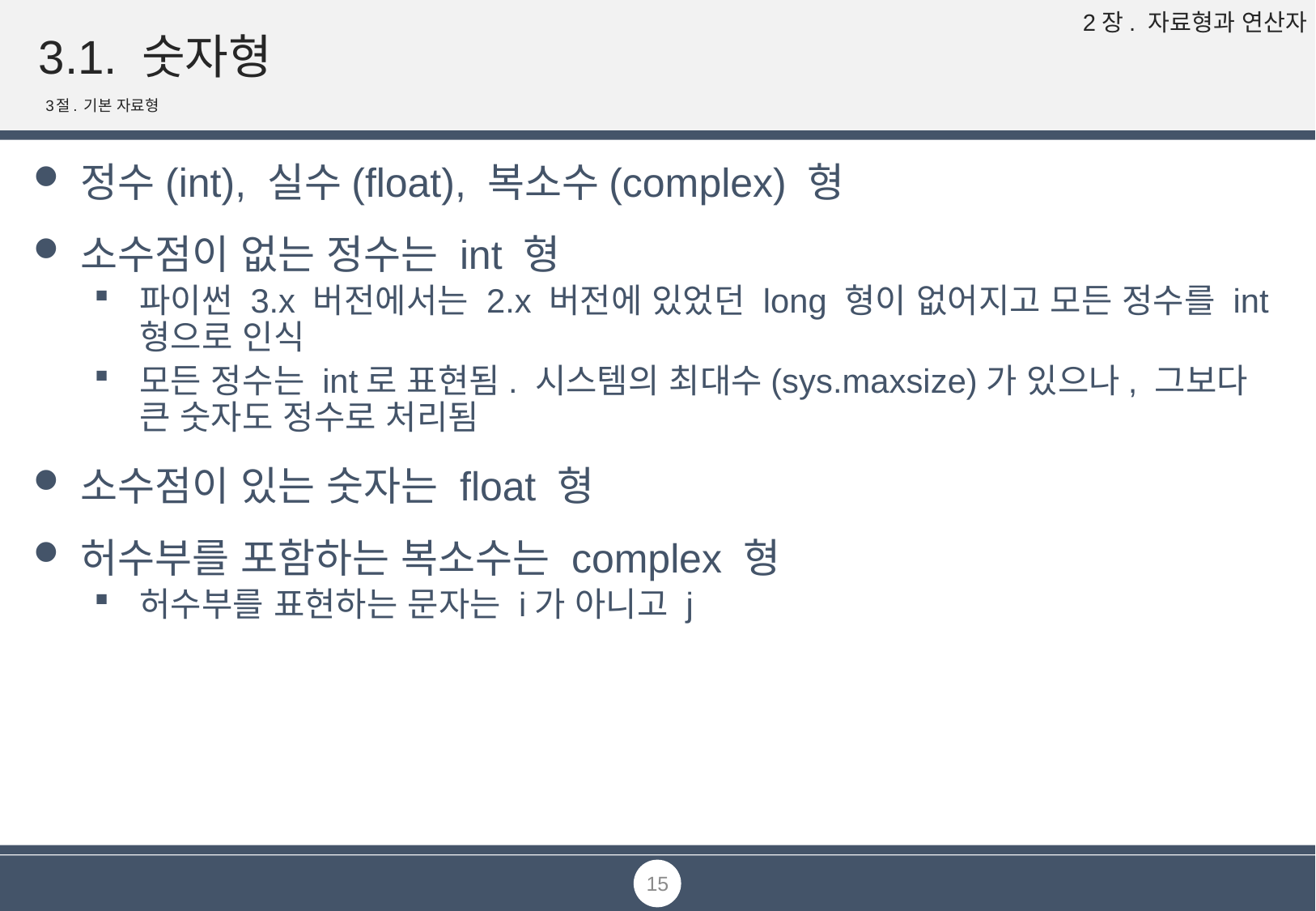

# 3.1. 숫자형
3절. 기본 자료형
정수(int), 실수(float), 복소수(complex) 형
소수점이 없는 정수는 int 형
파이썬 3.x 버전에서는 2.x 버전에 있었던 long 형이 없어지고 모든 정수를 int 형으로 인식
모든 정수는 int로 표현됨. 시스템의 최대수(sys.maxsize)가 있으나, 그보다 큰 숫자도 정수로 처리됨
소수점이 있는 숫자는 float 형
허수부를 포함하는 복소수는 complex 형
허수부를 표현하는 문자는 i가 아니고 j

15